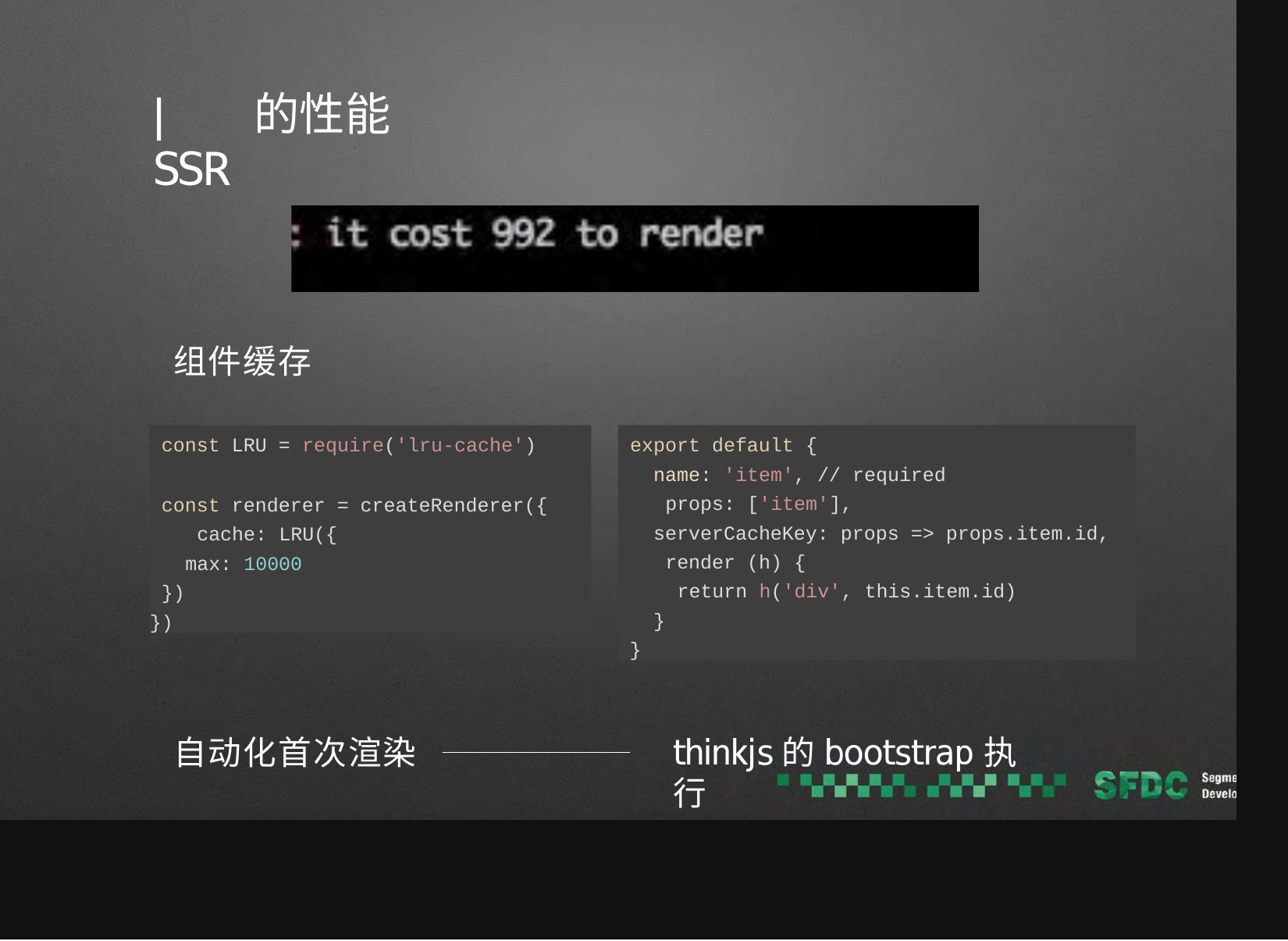

# | SSR
的性能

组件缓存
const LRU = require('lru-cache')

const renderer = createRenderer({  cache: LRU({
max: 10000
})
})
export default {
name: 'item', // required  props: ['item'],
serverCacheKey: props => props.item.id,  render (h) {
return h('div', this.item.id)
}
}
thinkjs的bootstrap执行
自动化首次渲染